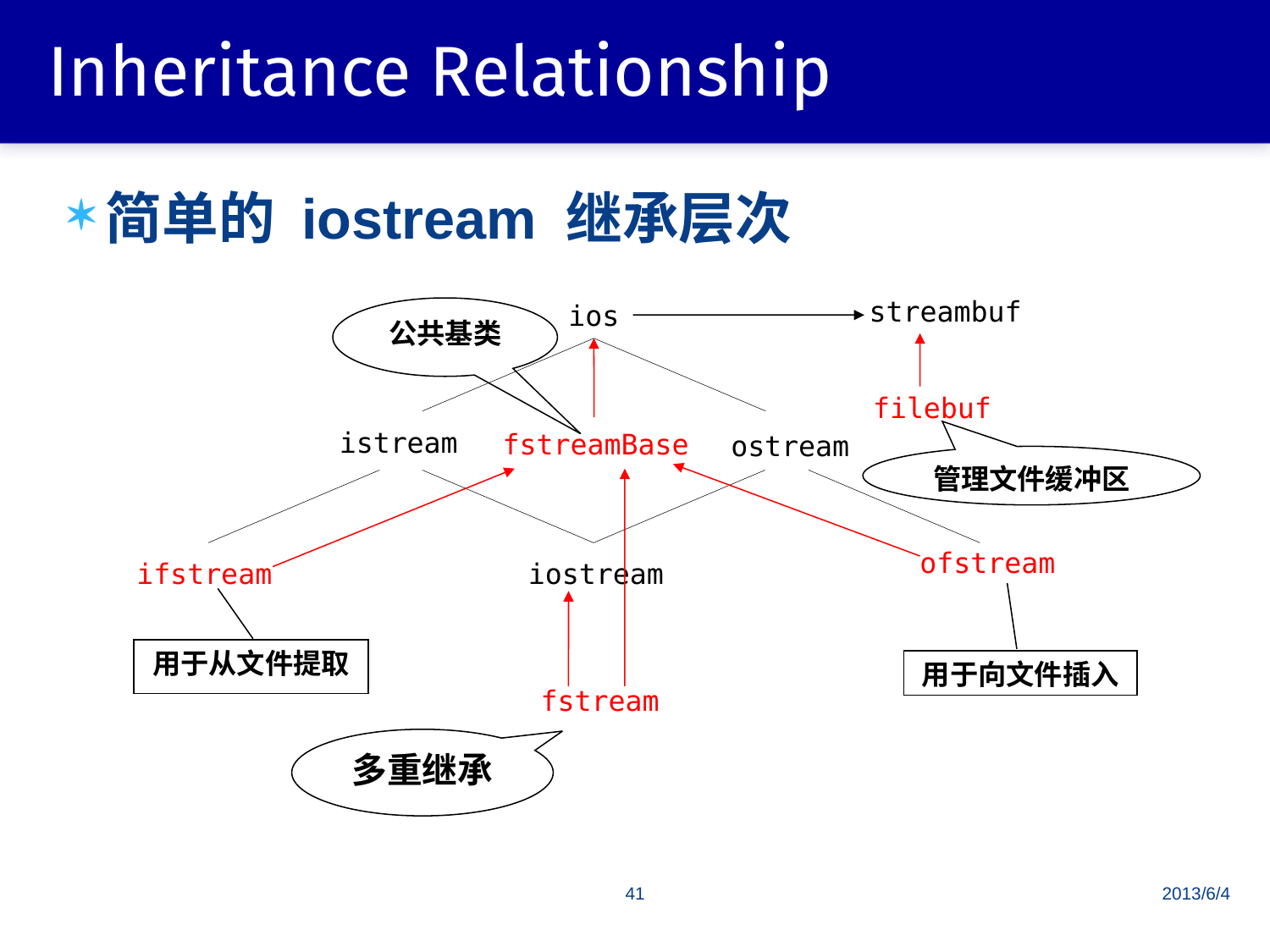

# Inheritance Relationship
简单的 iostream 继承层次

公共基类
streambuf
ios

filebuf
istream
fstreamBase
ostream
管理文件缓冲区

ofstream
ifstream
iostream

用于从文件提取

用于向文件插入
fstream
多重继承
41
2013/6/4